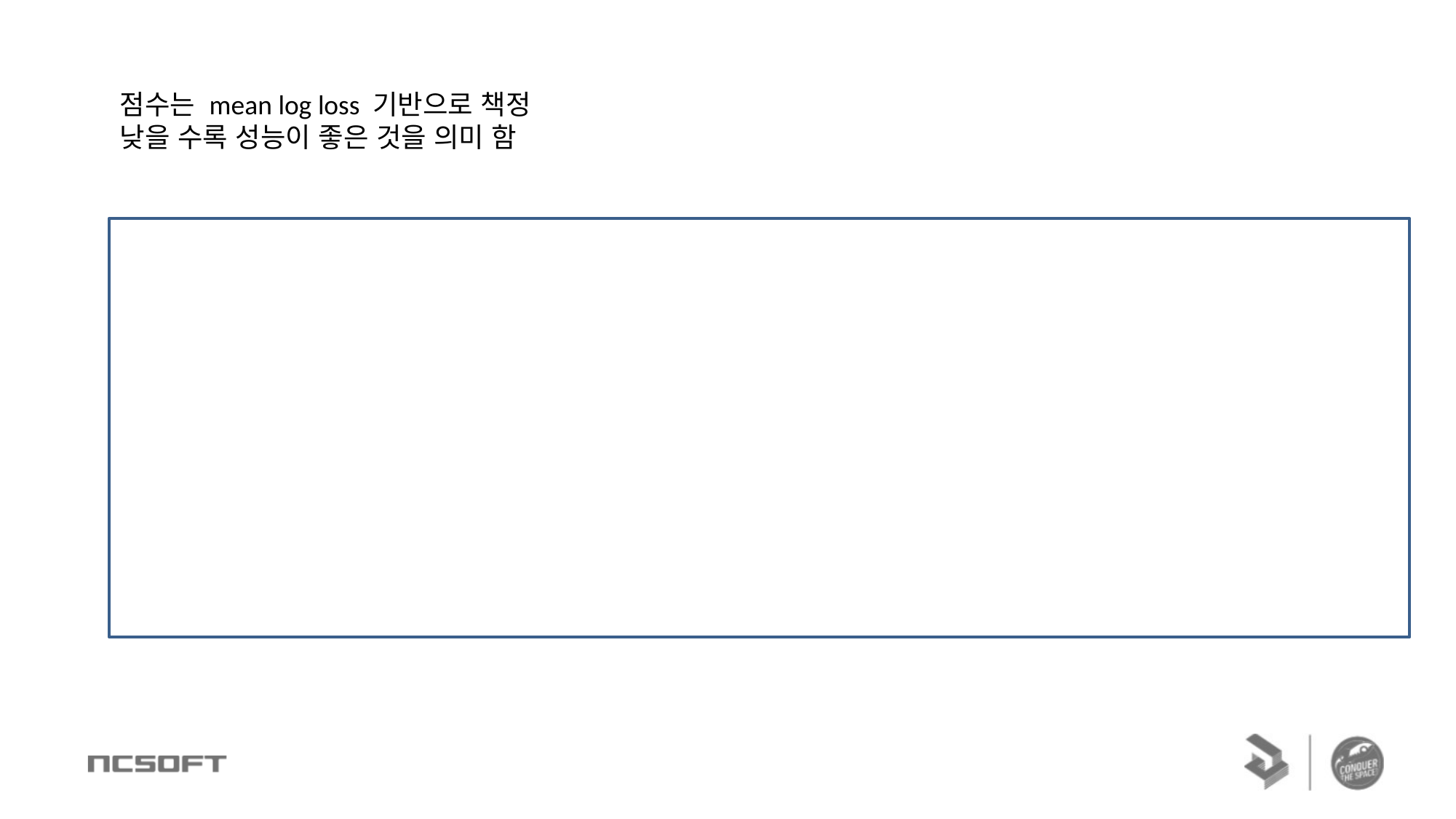

점수는 mean log loss 기반으로 책정
낮을 수록 성능이 좋은 것을 의미 함